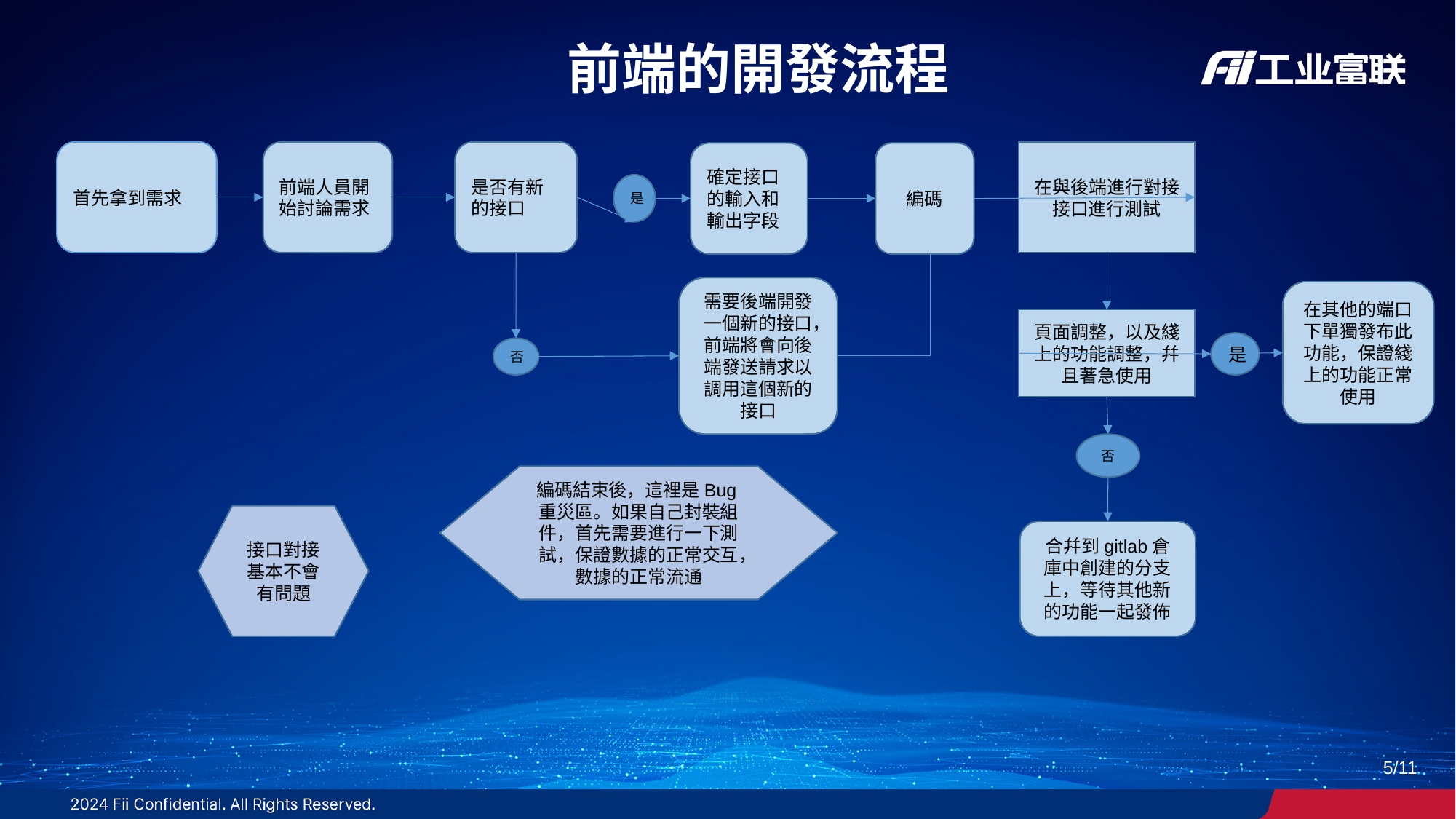

前端的開發流程
首先拿到需求
前端人員開始討論需求
是否有新的接口
在與後端進行對接接口進行測試
確定接口的輸入和輸出字段
編碼
是
需要後端開發一個新的接口，前端將會向後端發送請求以調用這個新的接口
在其他的端口下單獨發布此功能，保證綫上的功能正常使用
頁面調整，以及綫上的功能調整，幷且著急使用
是
否
否
編碼結束後，這裡是Bug重災區。如果自己封裝組件，首先需要進行一下測試，保證數據的正常交互，數據的正常流通
接口對接基本不會有問題
合幷到gitlab倉庫中創建的分支上，等待其他新的功能一起發佈
5/11